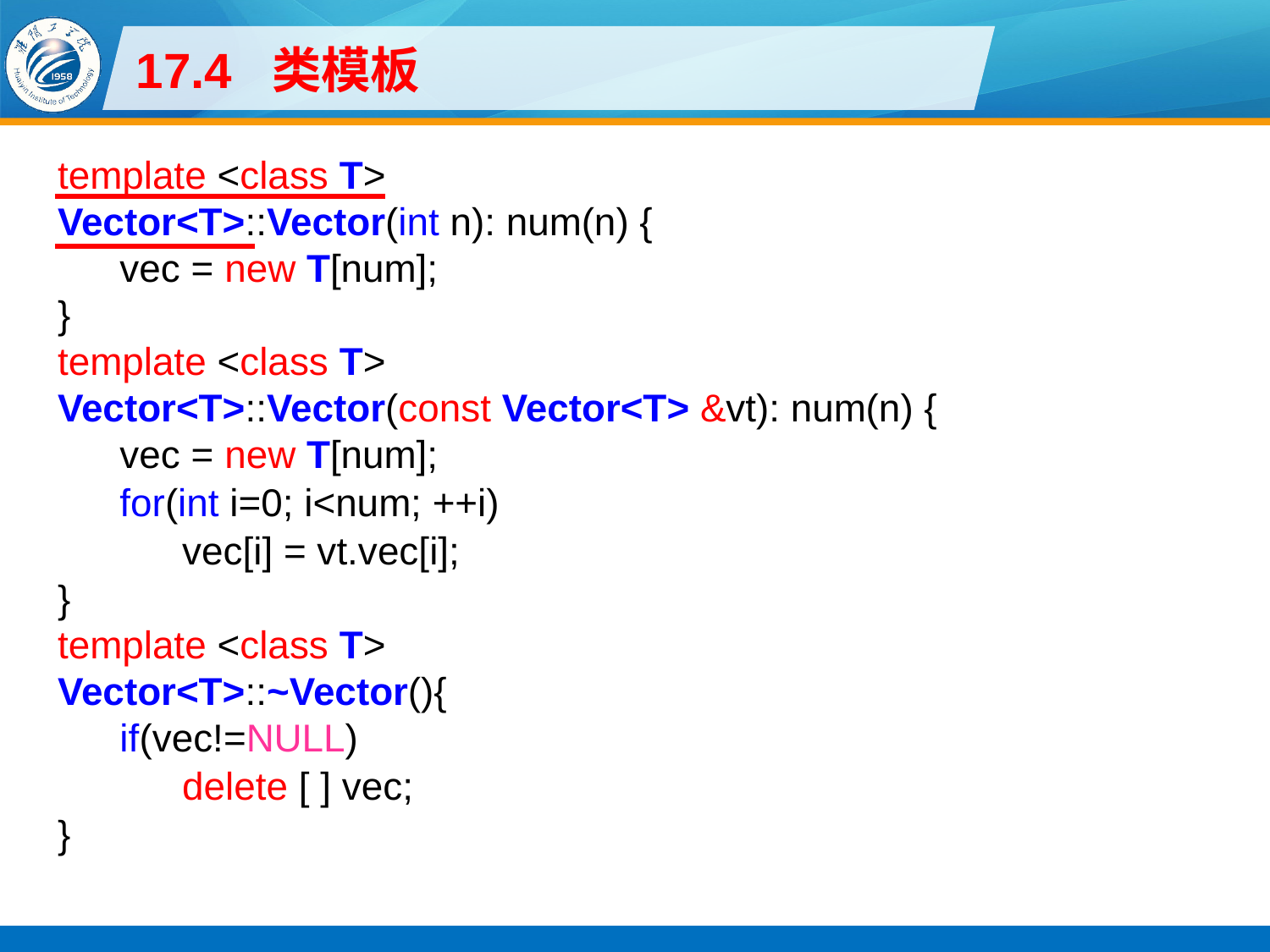

# 17.4  类模板
template <class T>
Vector<T>::Vector(int n): num(n) {
vec = new T[num];
}
template <class T>
Vector<T>::Vector(const Vector<T> &vt): num(n) {
vec = new T[num];
for(int i=0; i<num; ++i)
vec[i] = vt.vec[i];
}
template <class T>
Vector<T>::~Vector(){
if(vec!=NULL)
delete [ ] vec;
}